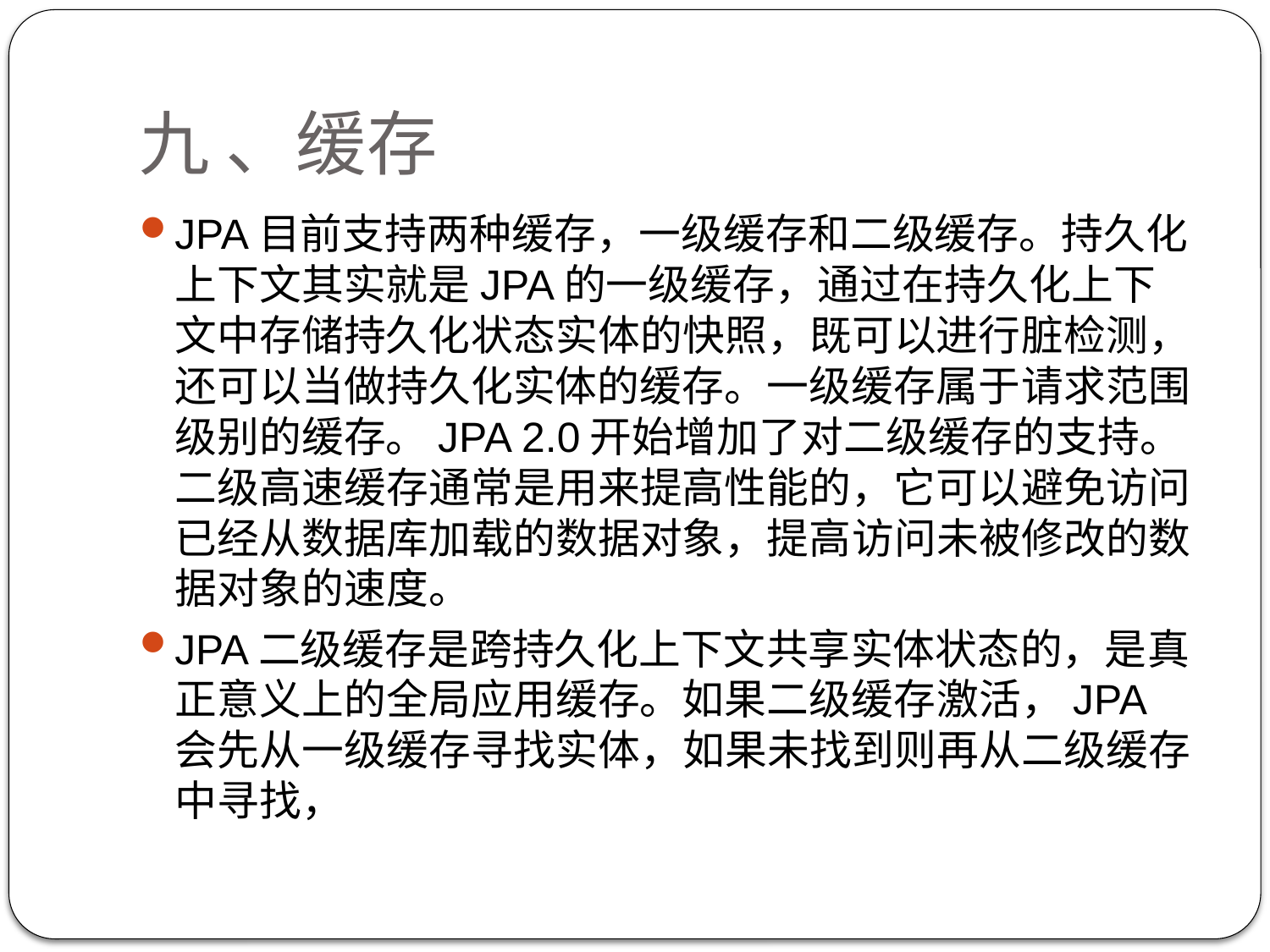

# 九 、缓存
JPA目前支持两种缓存，一级缓存和二级缓存。持久化上下文其实就是JPA的一级缓存，通过在持久化上下文中存储持久化状态实体的快照，既可以进行脏检测，还可以当做持久化实体的缓存。一级缓存属于请求范围级别的缓存。JPA 2.0开始增加了对二级缓存的支持。二级高速缓存通常是用来提高性能的，它可以避免访问已经从数据库加载的数据对象，提高访问未被修改的数据对象的速度。
JPA二级缓存是跨持久化上下文共享实体状态的，是真正意义上的全局应用缓存。如果二级缓存激活，JPA会先从一级缓存寻找实体，如果未找到则再从二级缓存中寻找，